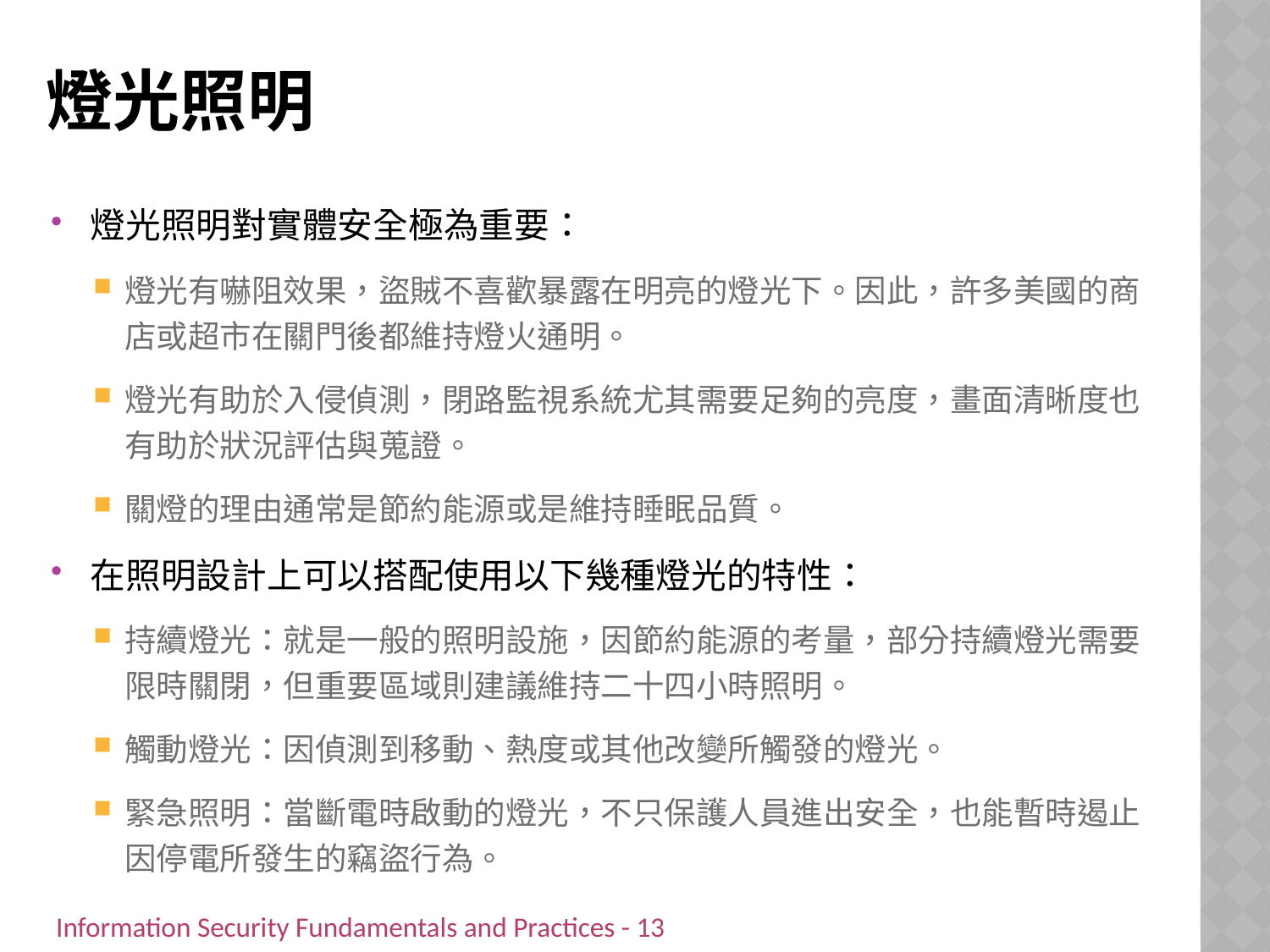

# 燈光照明
燈光照明對實體安全極為重要：
燈光有嚇阻效果，盜賊不喜歡暴露在明亮的燈光下。因此，許多美國的商店或超市在關門後都維持燈火通明。
燈光有助於入侵偵測，閉路監視系統尤其需要足夠的亮度，畫面清晰度也有助於狀況評估與蒐證。
關燈的理由通常是節約能源或是維持睡眠品質。
在照明設計上可以搭配使用以下幾種燈光的特性：
持續燈光：就是一般的照明設施，因節約能源的考量，部分持續燈光需要限時關閉，但重要區域則建議維持二十四小時照明。
觸動燈光：因偵測到移動、熱度或其他改變所觸發的燈光。
緊急照明：當斷電時啟動的燈光，不只保護人員進出安全，也能暫時遏止因停電所發生的竊盜行為。